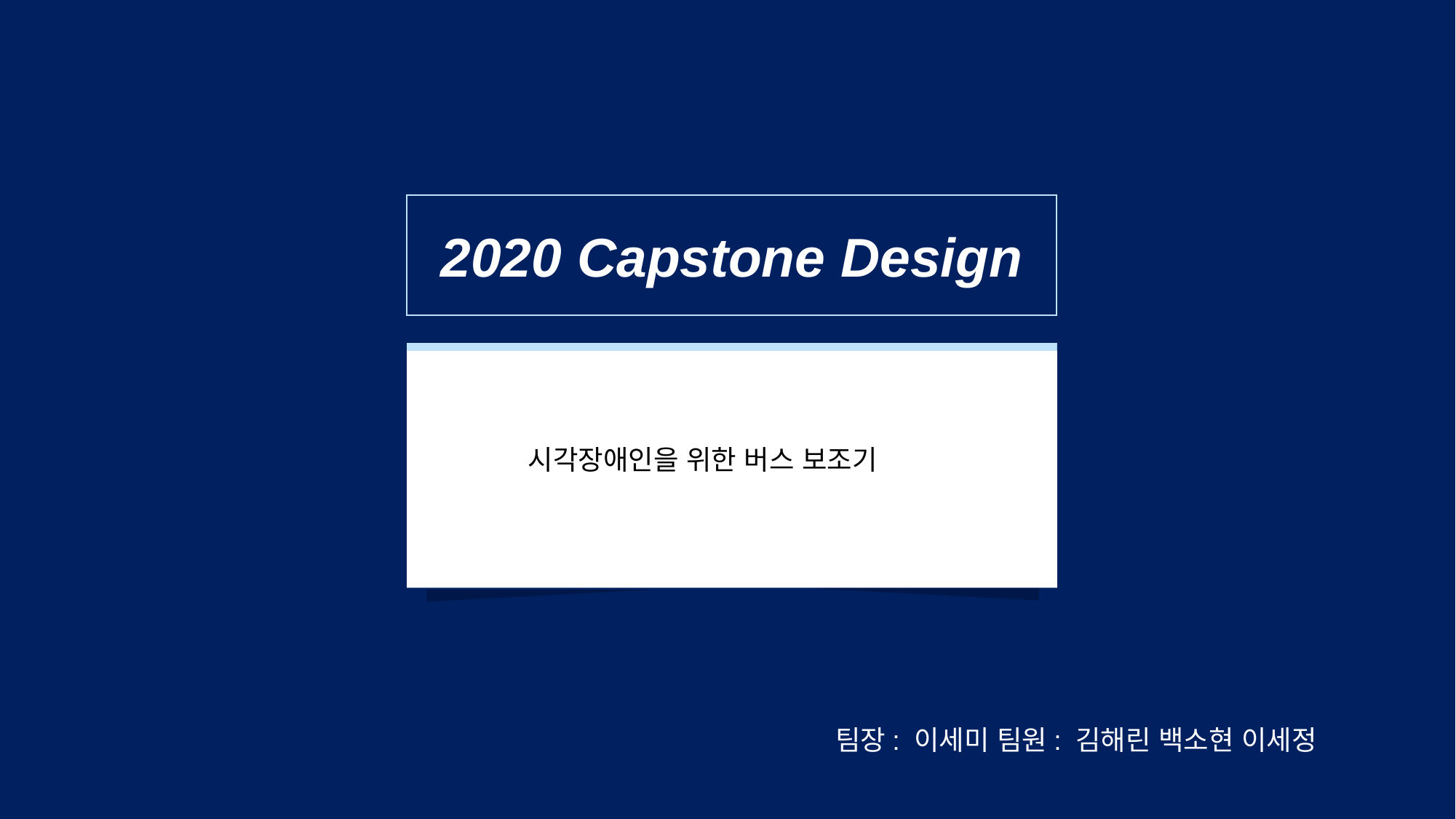

2020 Capstone Design

시각장애인을 위한 버스 보조기
팀장: 이세미 팀원: 김해린 백소현 이세정